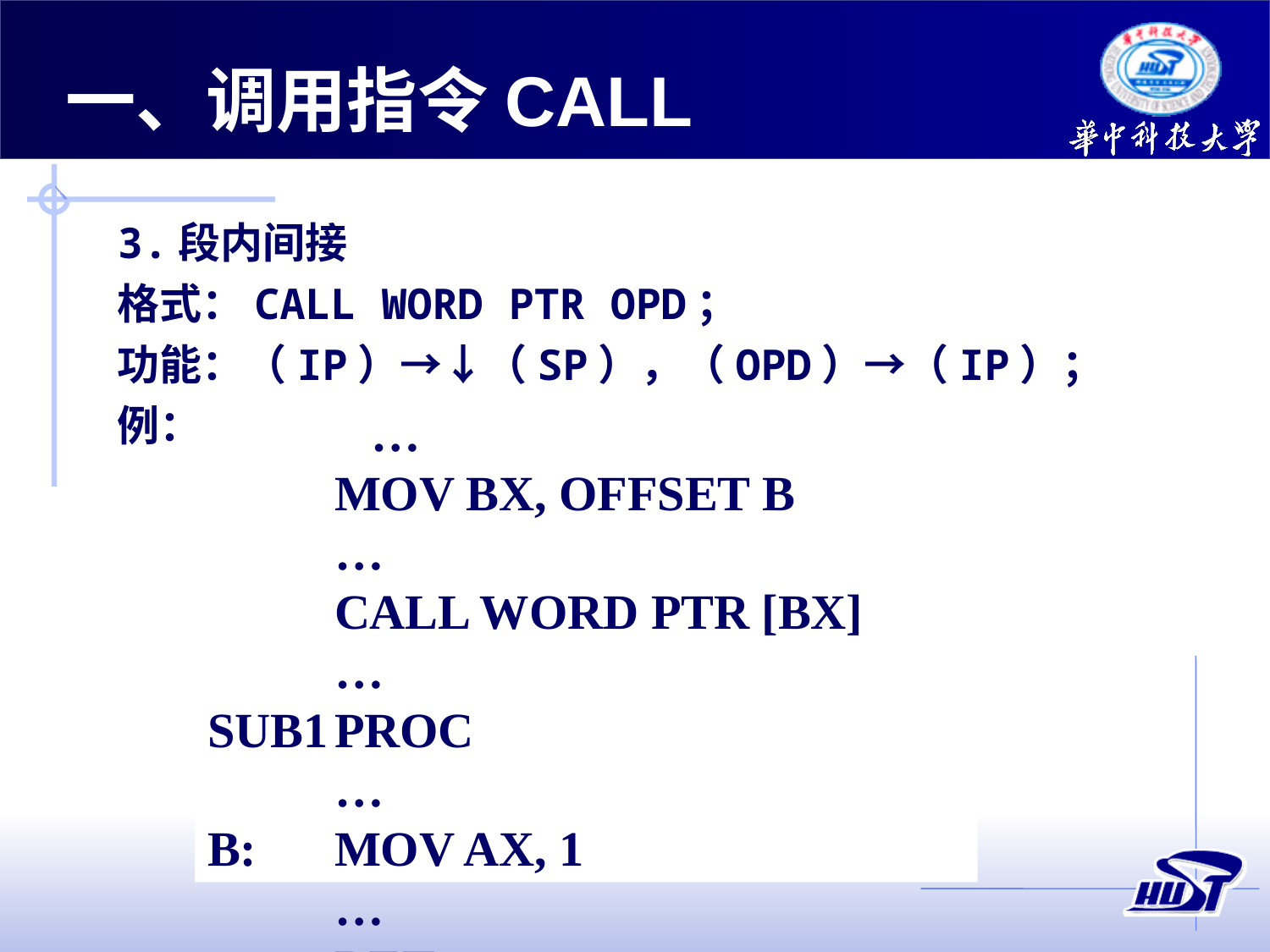

一、调用指令CALL
3.段内间接
格式：CALL WORD PTR OPD；
功能：（IP）→↓（SP），（OPD）→（IP）；
例：
	…
	MOV BX, OFFSET B
	…
	CALL WORD PTR [BX]
	…
SUB1	PROC
	…
B:	MOV AX, 1
	…
	RET
SUB1	ENDP